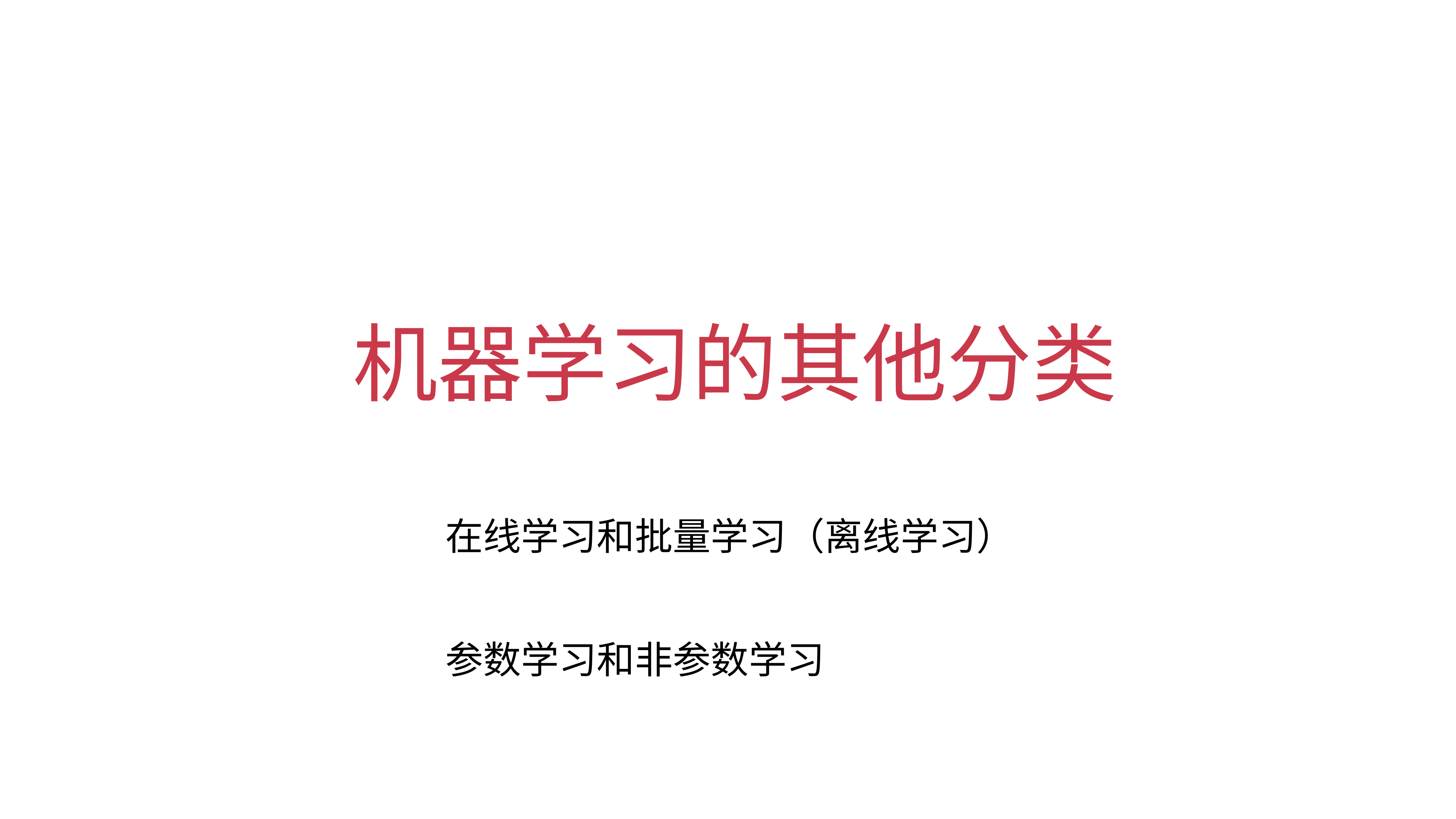

# 机器学习的其他分类
在线学习和批量学习（离线学习）
参数学习和非参数学习